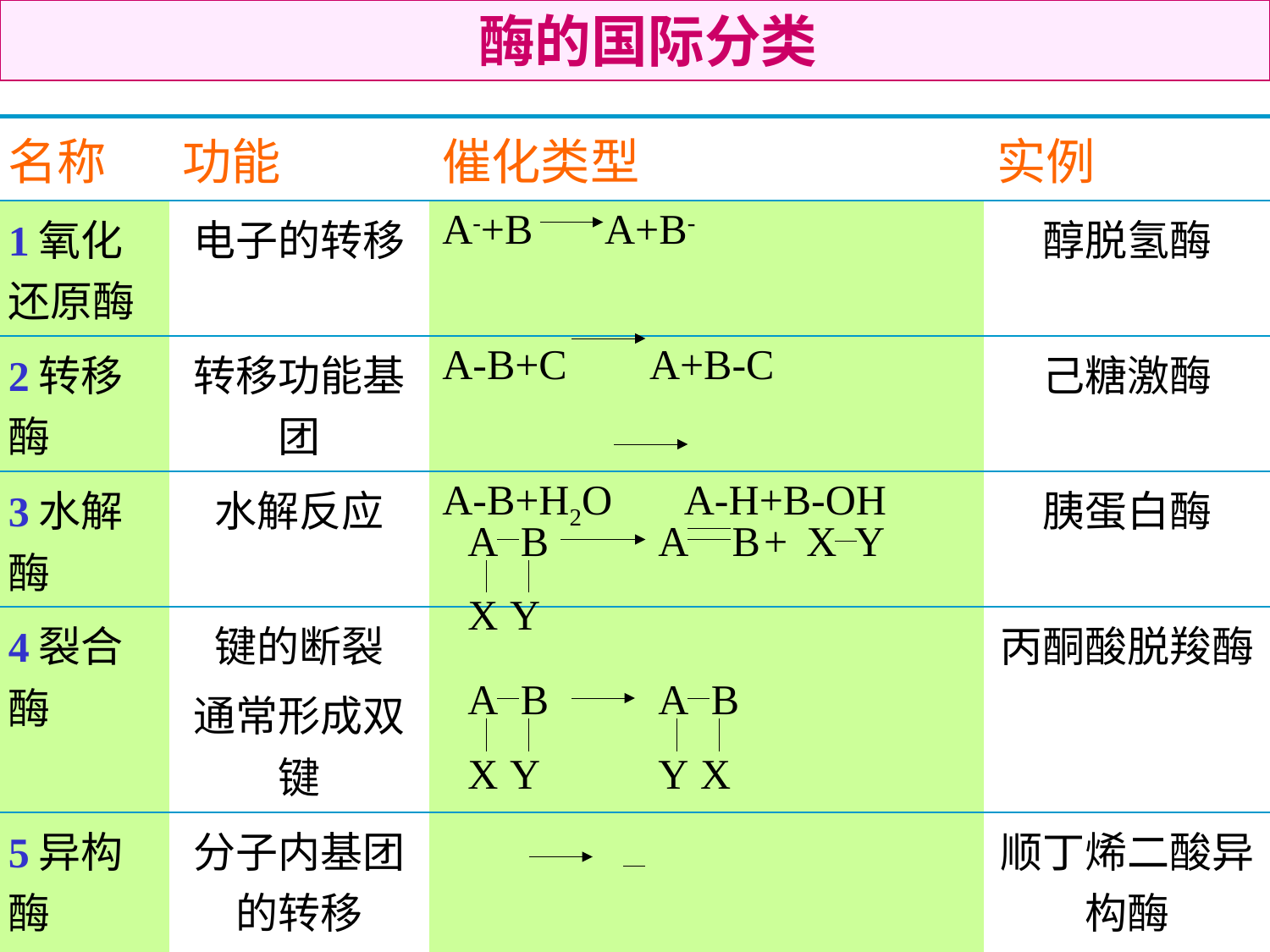

酶的国际分类
| 名称 | 功能 | 催化类型 | 实例 |
| --- | --- | --- | --- |
| 1氧化还原酶 | 电子的转移 | A-+B A+B- | 醇脱氢酶 |
| 2转移酶 | 转移功能基团 | A-B+C A+B-C | 己糖激酶 |
| 3水解酶 | 水解反应 | A-B+H2O A-H+B-OH | 胰蛋白酶 |
| 4裂合酶 | 键的断裂 通常形成双键 |  | 丙酮酸脱羧酶 |
| 5异构酶 | 分子内基团的转移 |  | 顺丁烯二酸异构酶 |
| 6连接酶 | 键的形成 | A+B A B | 丙酮酸羧化酶 |
A
B
X
Y
A
B
+
X
Y
A
B
X
Y
A
B
Y
X